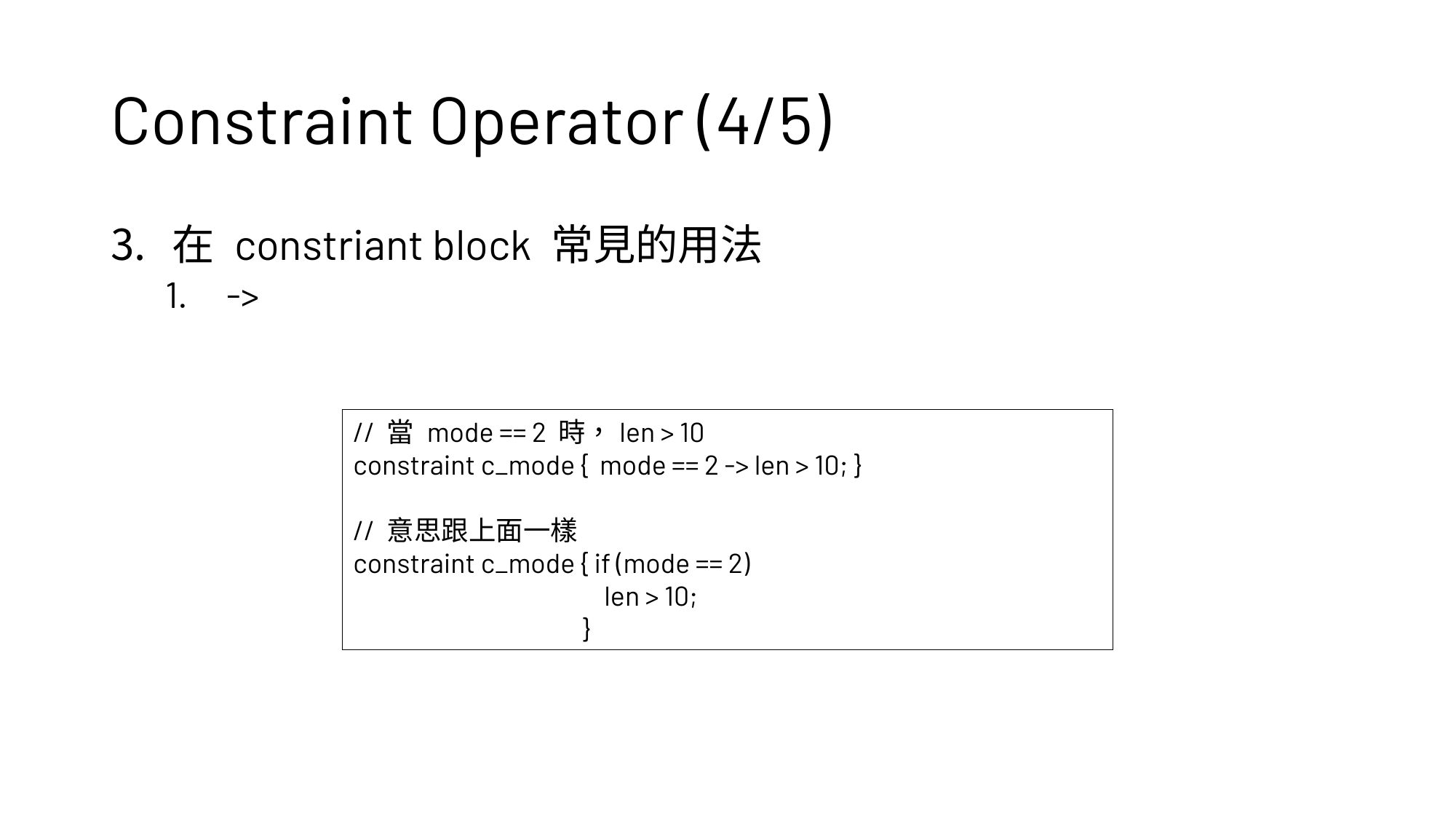

# Constraint Operator (4/5)
在 constriant block 常見的用法
->

// 當 mode == 2 時，len > 10
constraint c_mode {  mode == 2 -> len > 10; }
// 意思跟上面一樣
constraint c_mode { if (mode == 2)
                                              len > 10;
                                          }